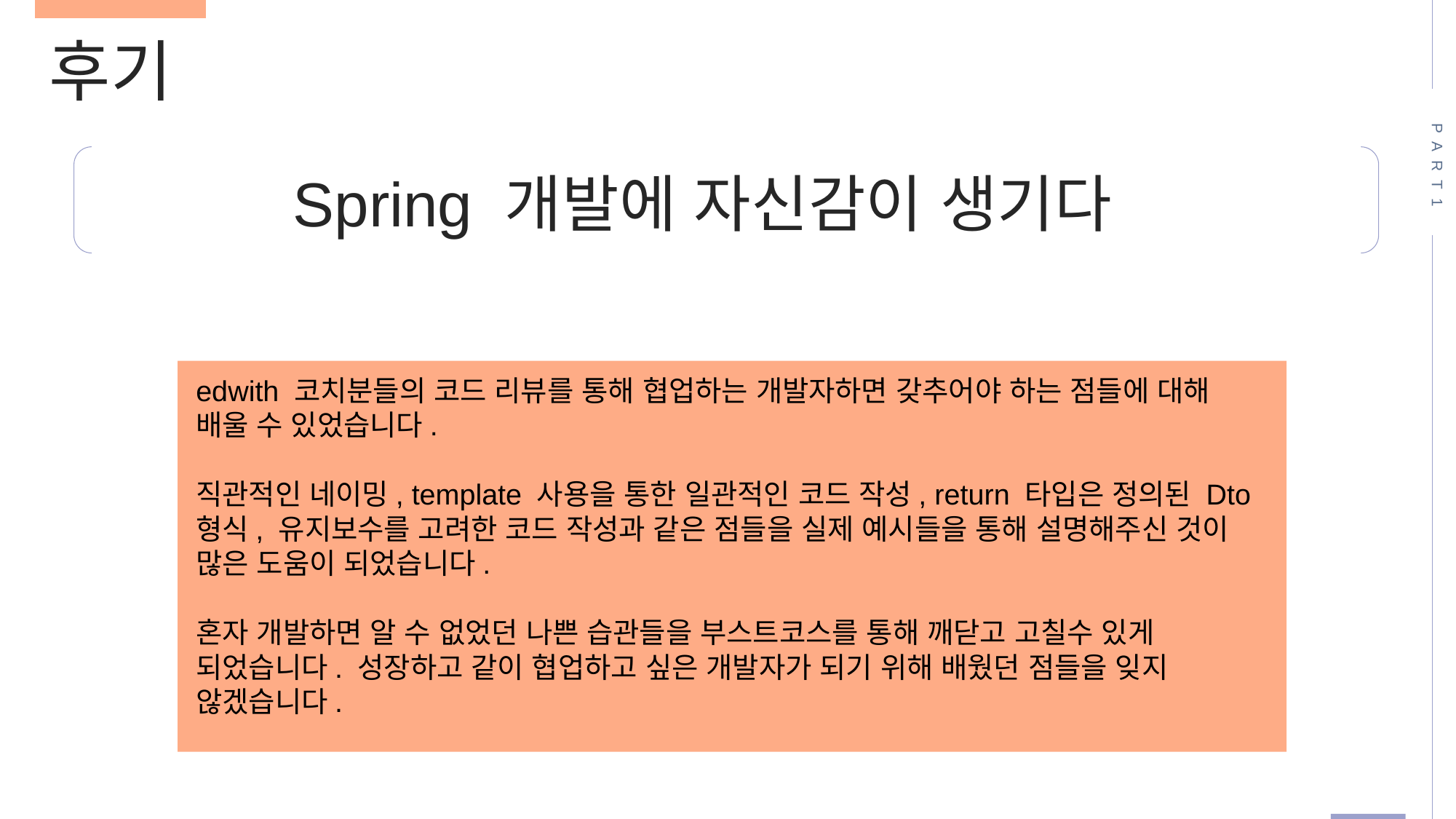

후기
PART1

Spring 개발에 자신감이 생기다

edwith 코치분들의 코드 리뷰를 통해 협업하는 개발자하면 갖추어야 하는 점들에 대해
배울 수 있었습니다.

직관적인 네이밍, template 사용을 통한 일관적인 코드 작성, return 타입은 정의된 Dto 형식, 유지보수를 고려한 코드 작성과 같은 점들을 실제 예시들을 통해 설명해주신 것이 많은 도움이 되었습니다.

혼자 개발하면 알 수 없었던 나쁜 습관들을 부스트코스를 통해 깨닫고 고칠수 있게
되었습니다. 성장하고 같이 협업하고 싶은 개발자가 되기 위해 배웠던 점들을 잊지 않겠습니다.